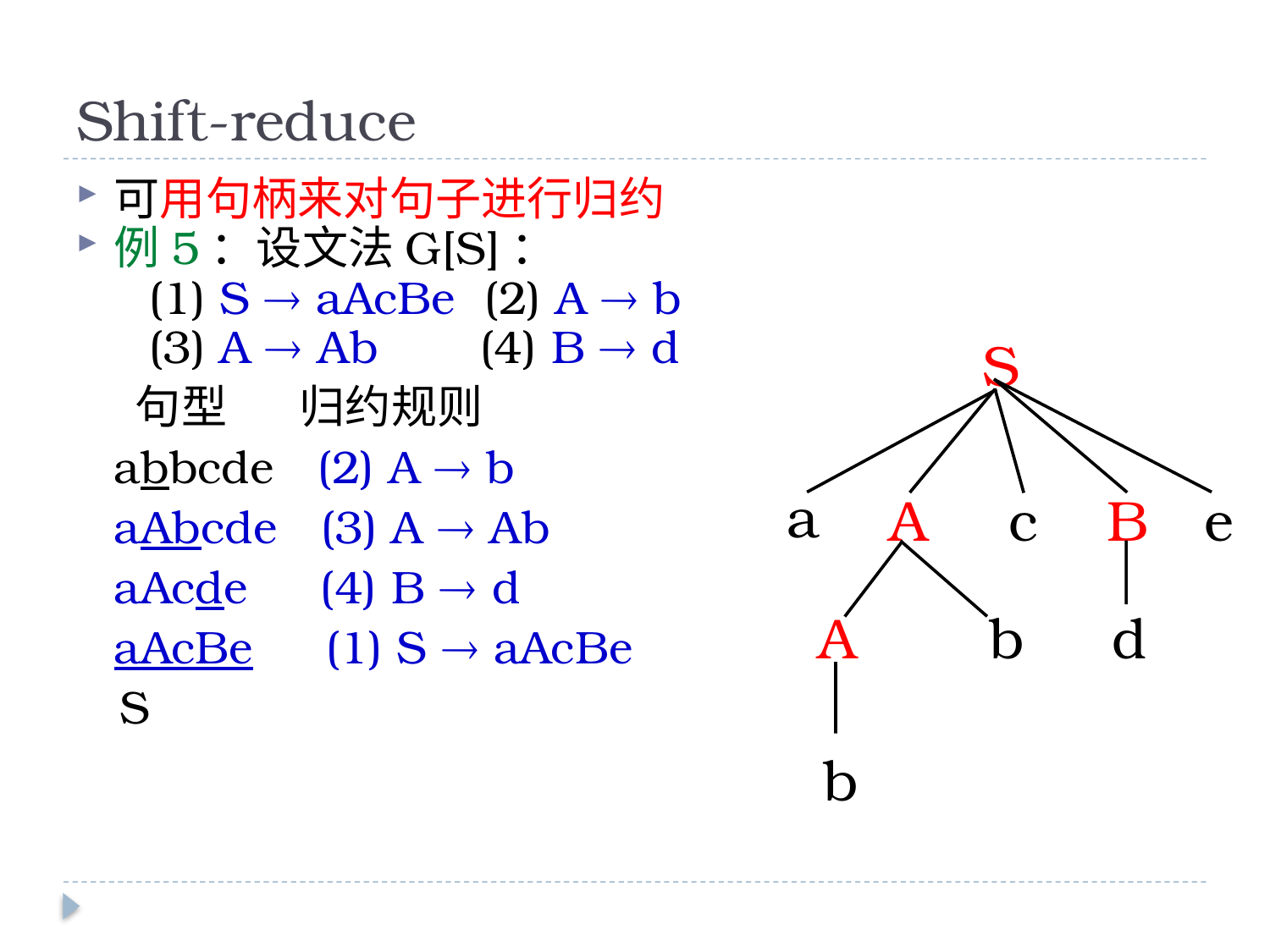

# Shift-reduce
可用句柄来对句子进行归约
例5：设文法G[S]：
     (1) S → aAcBe  (2) A → b
     (3) A → Ab       (4) B → d
	 句型       归约规则
	abbcde   (2) A → b
	aAbcde   (3) A → Ab
	aAcde     (4) B → d
	aAcBe     (1) S → aAcBe
   S

S

a
A

c
B

e
b
d
A

b
24